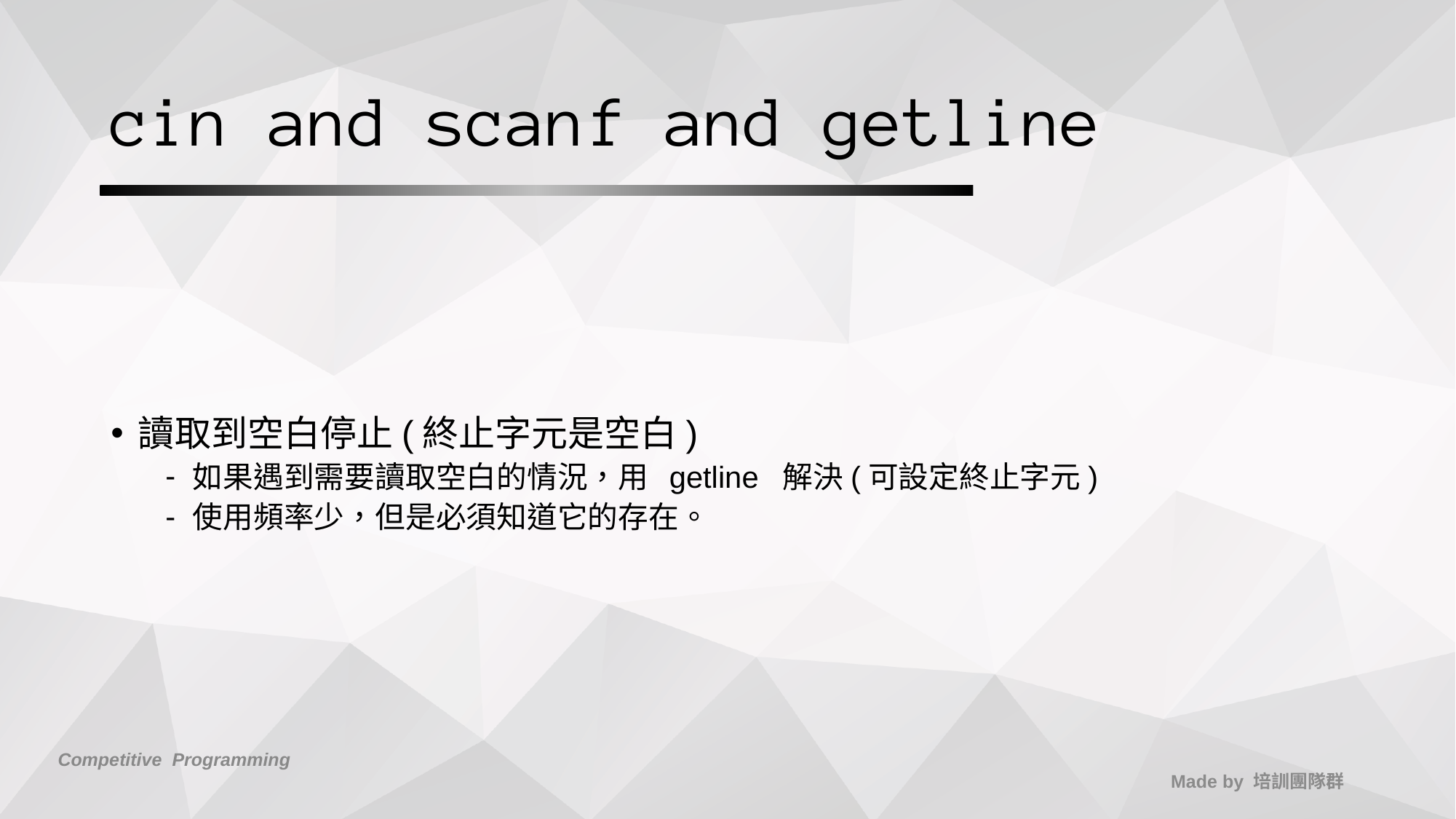

# cin and scanf and getline
讀取到空白停止(終止字元是空白)
如果遇到需要讀取空白的情況，用  getline  解決(可設定終止字元)
使用頻率少，但是必須知道它的存在。